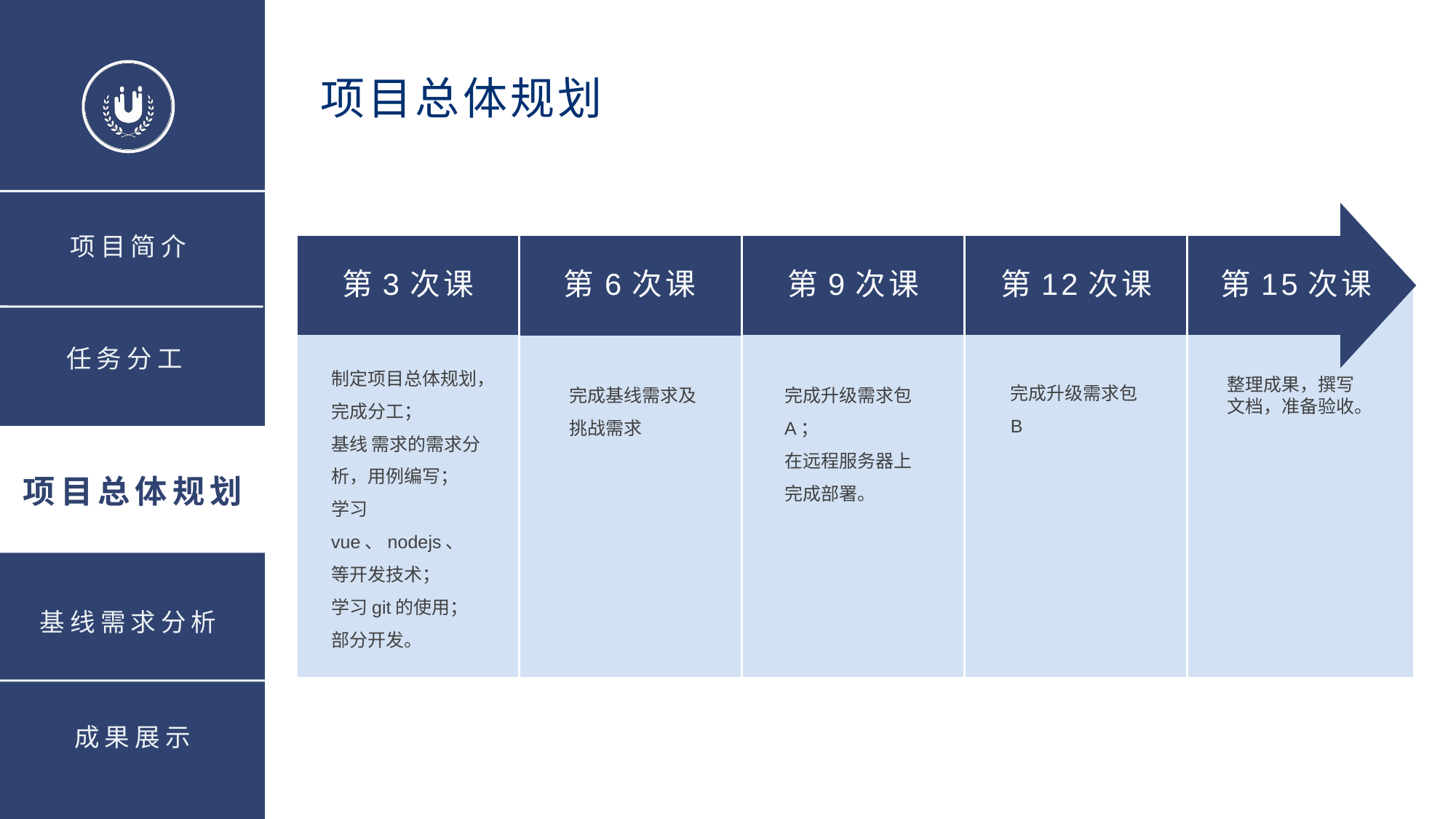

项目总体规划

项目简介

Step.03
第12次课
第6次课
第3次课
第9次课
第15次课

任务分工
制定项目总体规划，完成分工；
基线 需求的需求分析，用例编写；
学习vue、nodejs、等开发技术；
学习git的使用；
部分开发。
完成升级需求包B
完成升级需求包A；
在远程服务器上完成部署。
整理成果，撰写文档，准备验收。
完成基线需求及挑战需求

项目总体规划
基线需求分析

成果展示